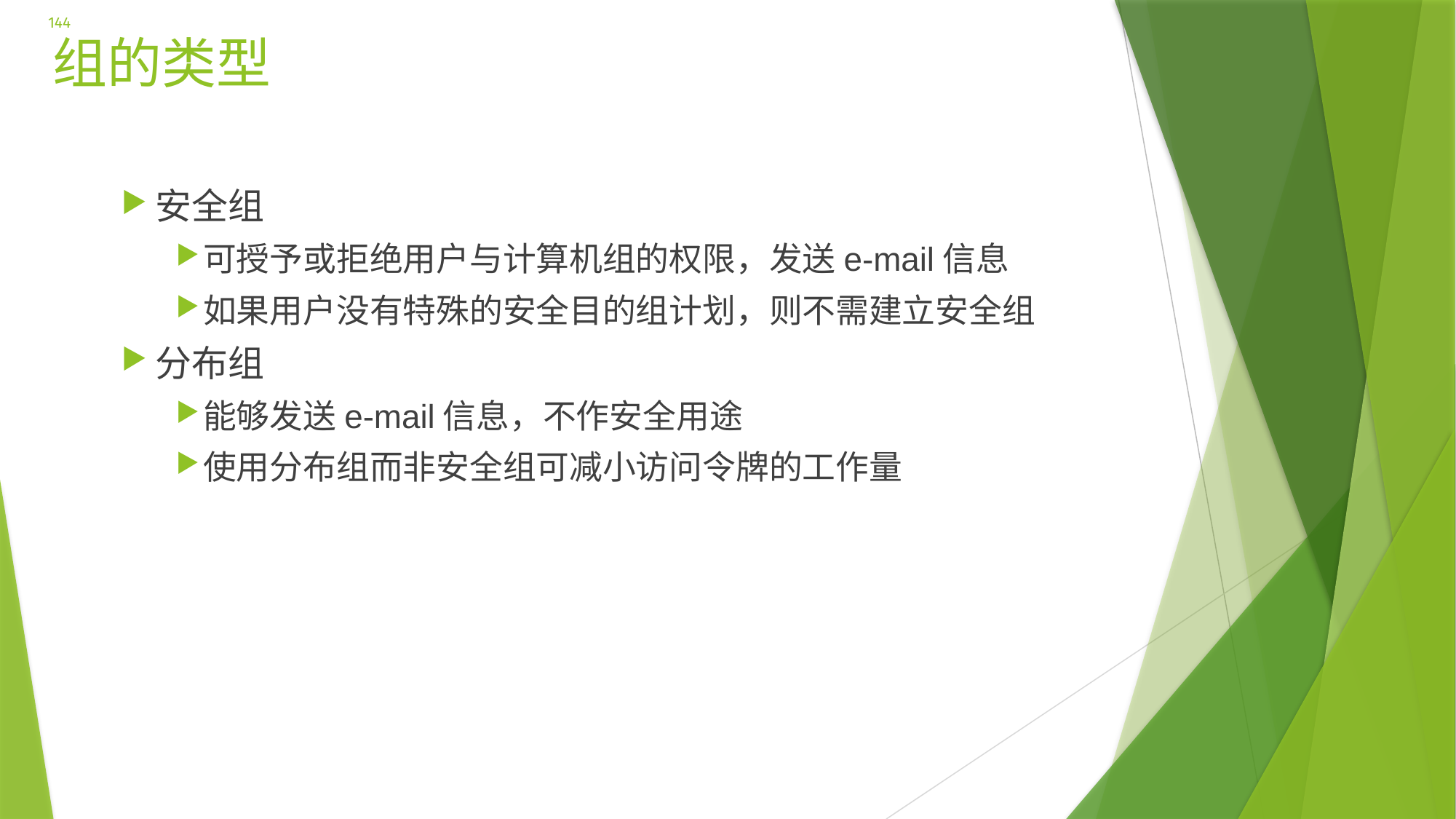

144
# 组的类型
安全组
可授予或拒绝用户与计算机组的权限，发送e-mail信息
如果用户没有特殊的安全目的组计划，则不需建立安全组
分布组
能够发送e-mail信息，不作安全用途
使用分布组而非安全组可减小访问令牌的工作量